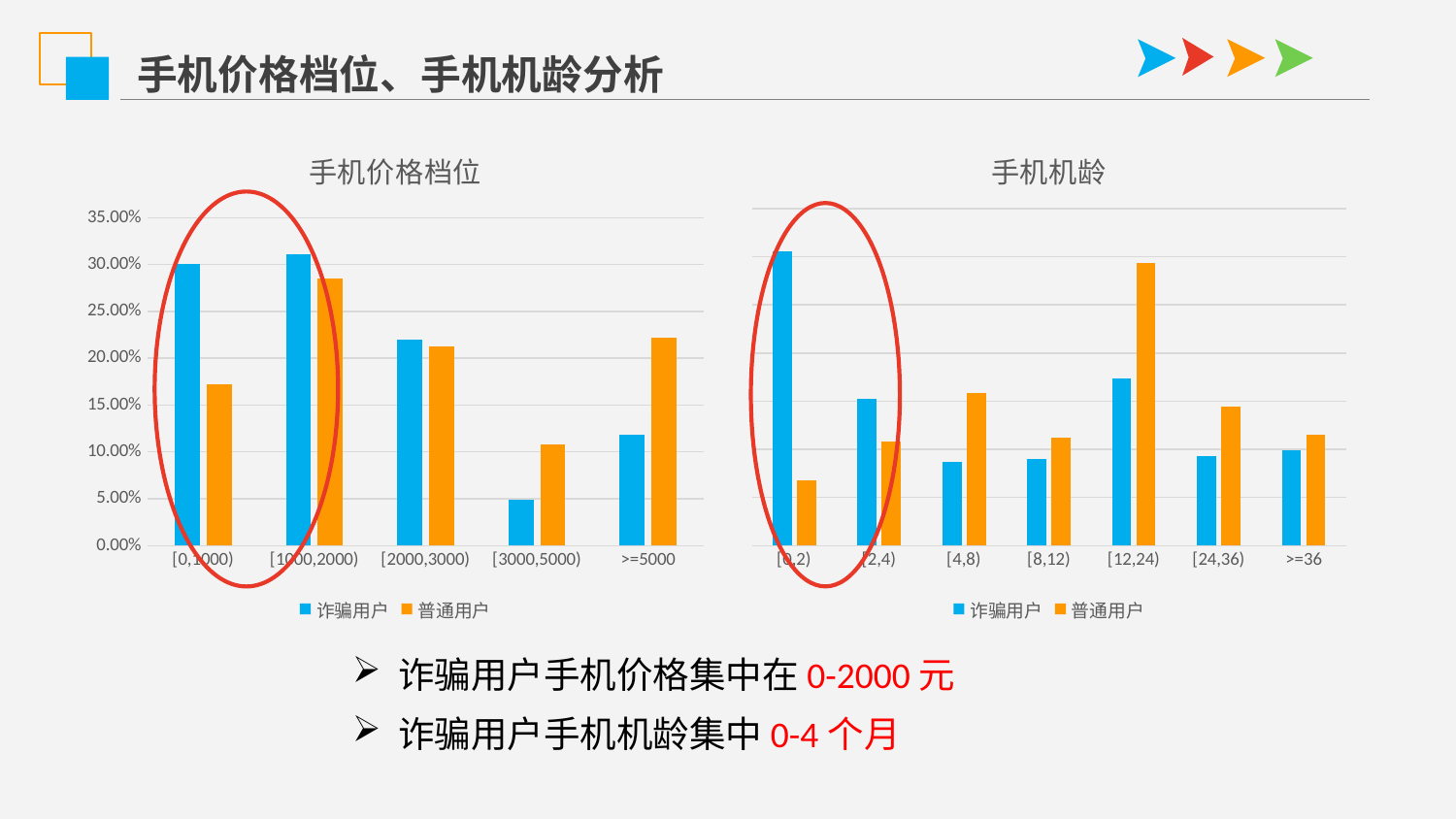

手机价格档位、手机机龄分析

### Chart: 手机价格档位

| Category | 诈骗用户 | 普通用户 |
|---|---|---|
| [0,1000) | 0.3006993006993007 | 0.17177097203728361 |
| [1000,2000) | 0.3111888111888112 | 0.28495339547270304 |
| [2000,3000) | 0.2202797202797203 | 0.21304926764314247 |
| [3000,5000) | 0.04895104895104895 | 0.10785619174434088 |
| >=5000 | 0.11888111888111888 | 0.22237017310252996 |

### Chart: 手机机龄

| Category | 诈骗用户 | 普通用户 |
|---|---|---|
| [0,2) | 0.30538922155688625 | 0.0678391959798995 |
| [2,4) | 0.15269461077844312 | 0.10804020100502512 |
| [4,8) | 0.08682634730538923 | 0.15829145728643215 |
| [8,12) | 0.08982035928143713 | 0.11180904522613065 |
| [12,24) | 0.17365269461077845 | 0.29396984924623115 |
| [24,36) | 0.09281437125748503 | 0.1444723618090452 |
| >=36 | 0.09880239520958084 | 0.11557788944723618 |

诈骗用户手机价格集中在0-2000元
诈骗用户手机机龄集中0-4个月